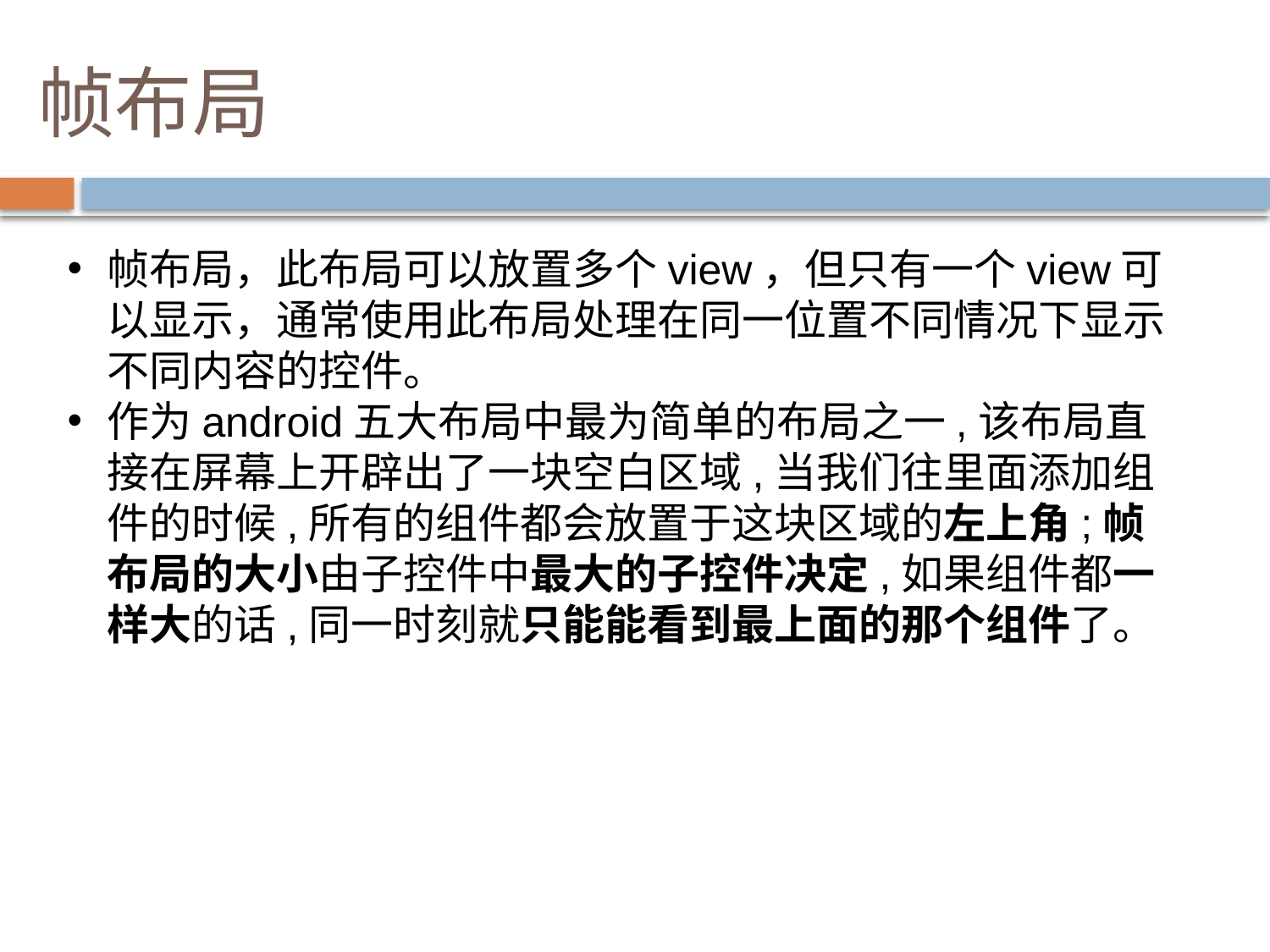

# 帧布局
帧布局，此布局可以放置多个view，但只有一个view可以显示，通常使用此布局处理在同一位置不同情况下显示不同内容的控件。
作为android五大布局中最为简单的布局之一,该布局直接在屏幕上开辟出了一块空白区域,当我们往里面添加组件的时候,所有的组件都会放置于这块区域的左上角;帧布局的大小由子控件中最大的子控件决定,如果组件都一样大的话,同一时刻就只能能看到最上面的那个组件了。